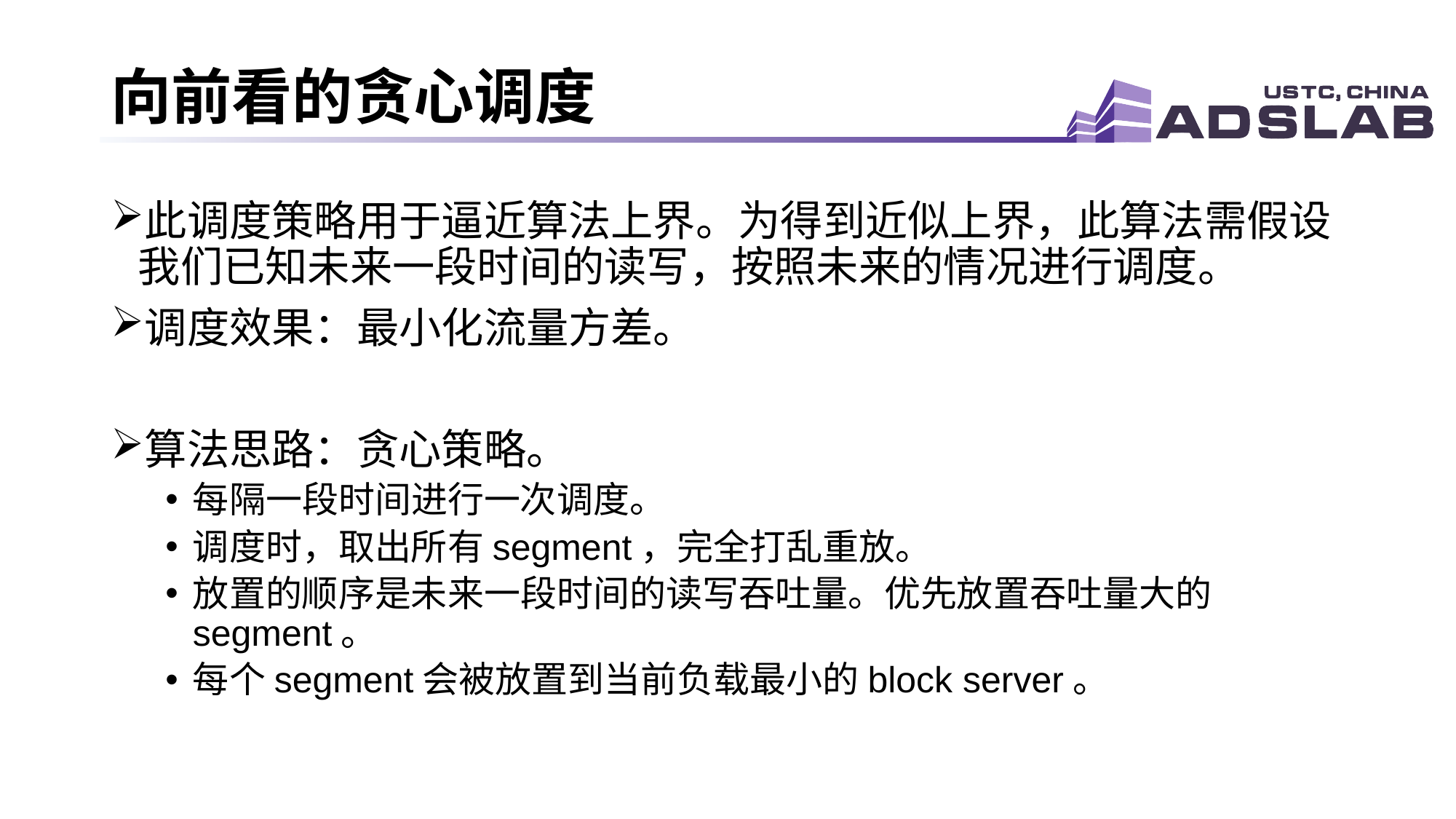

# 向前看的贪心调度
此调度策略用于逼近算法上界。为得到近似上界，此算法需假设我们已知未来一段时间的读写，按照未来的情况进行调度。
调度效果：最小化流量方差。

算法思路：贪心策略。
每隔一段时间进行一次调度。
调度时，取出所有segment，完全打乱重放。
放置的顺序是未来一段时间的读写吞吐量。优先放置吞吐量大的segment。
每个segment会被放置到当前负载最小的block server。
31